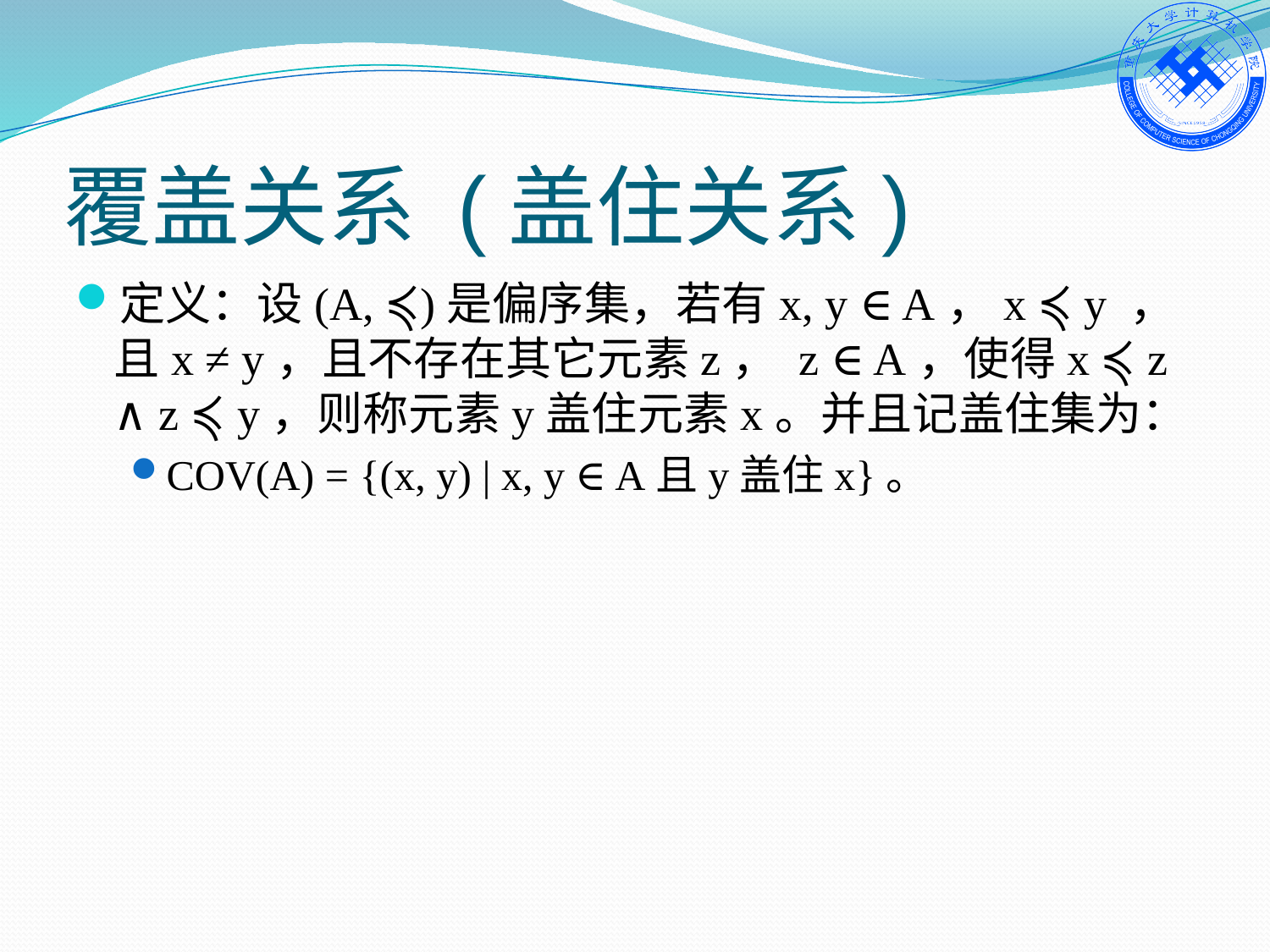

# 覆盖关系 (盖住关系)
定义：设(A, ≼)是偏序集，若有x, y ∈ A，x ≼ y ，且x ≠ y，且不存在其它元素z， z ∈ A，使得x ≼ z ∧ z ≼ y，则称元素y盖住元素x。并且记盖住集为：
COV(A) = {(x, y) | x, y ∈ A且y盖住x}。